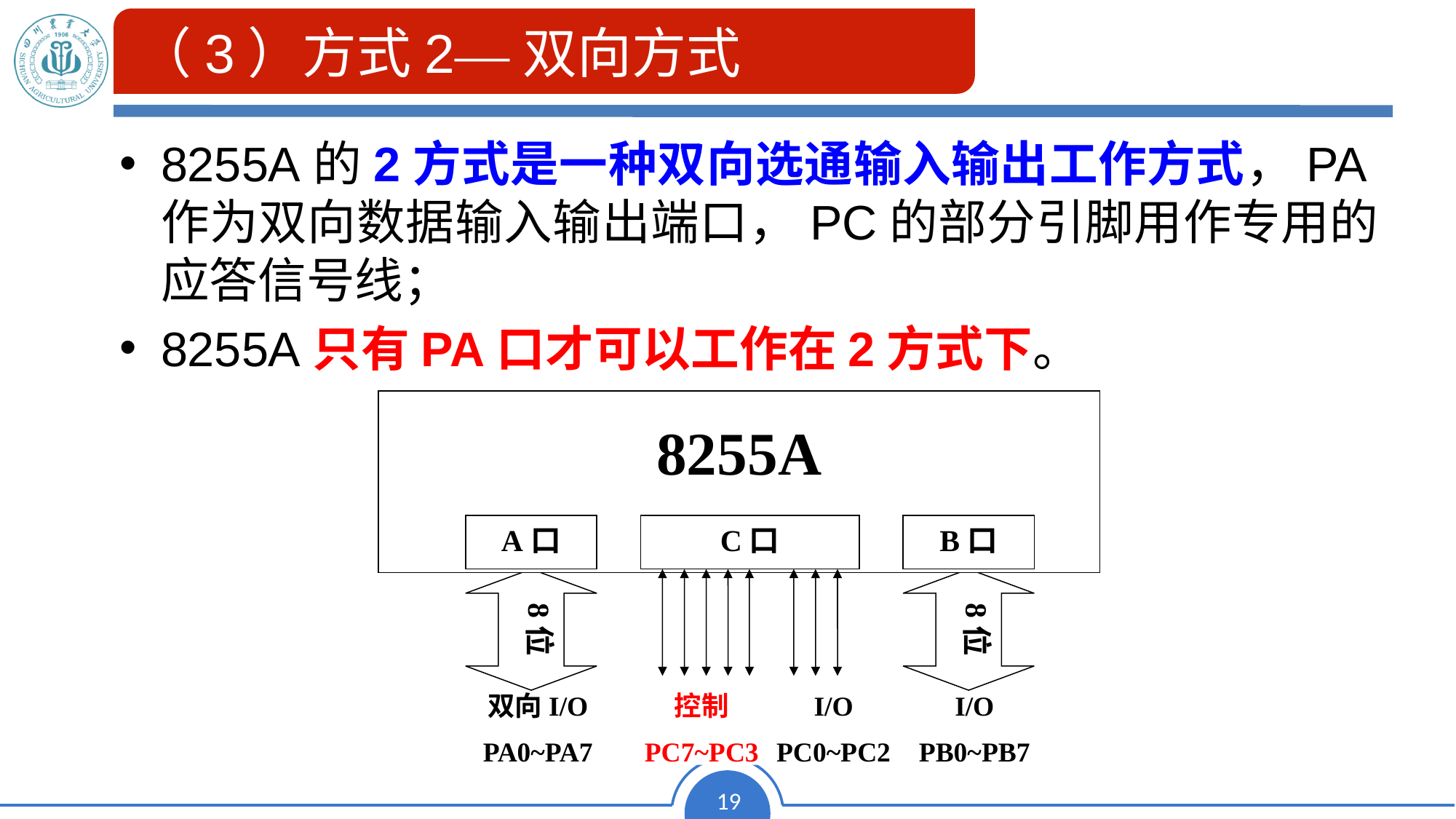

# （3）方式2—双向方式
8255A的2方式是一种双向选通输入输出工作方式，PA作为双向数据输入输出端口，PC的部分引脚用作专用的应答信号线；
8255A只有PA口才可以工作在2方式下。

8255A
A口
C口
B口
8位

8位
双向I/O
PA0~PA7
控制
PC7~PC3
I/O
PC0~PC2
I/O
PB0~PB7